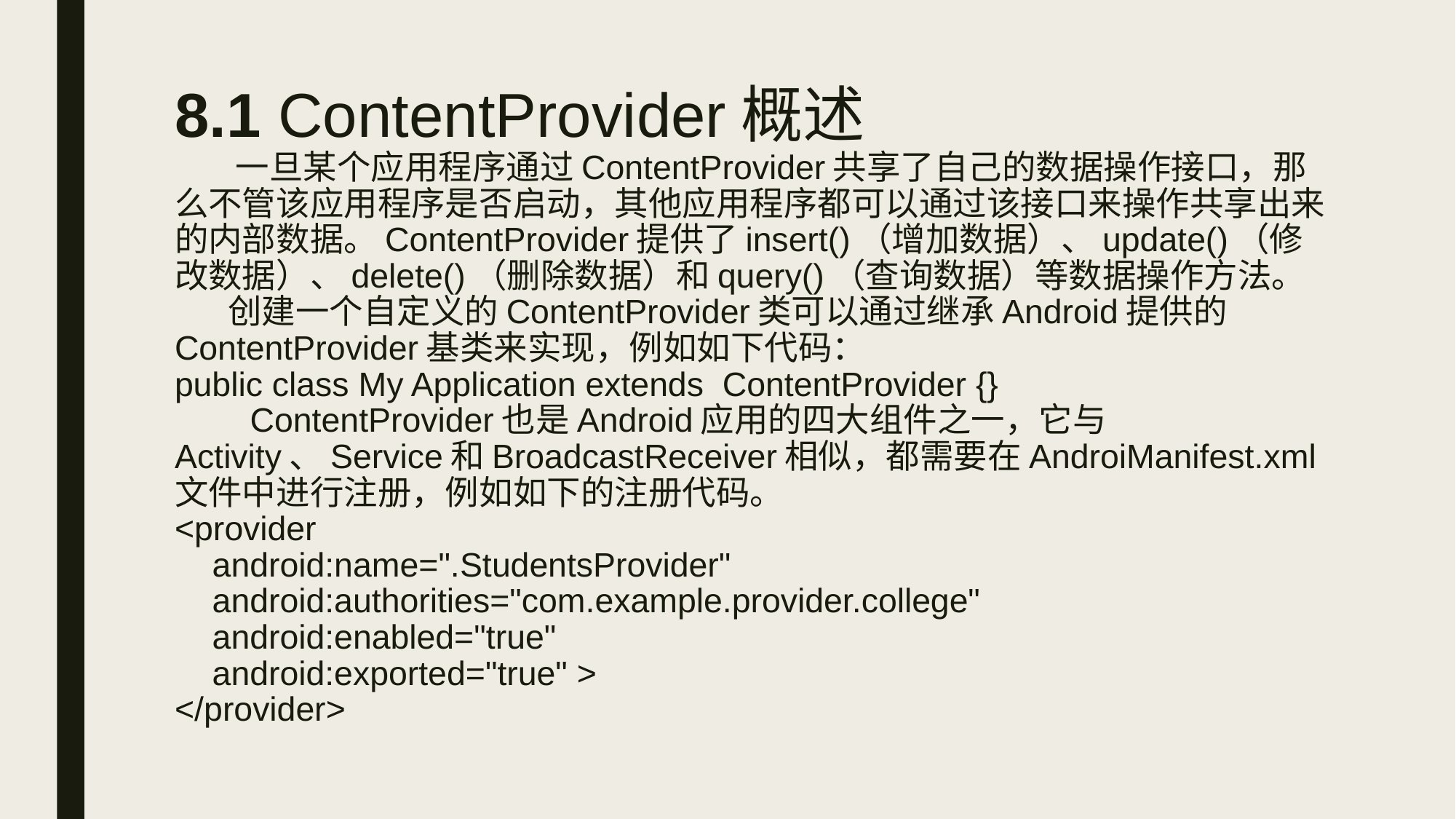

# 8.1 ContentProvider概述 一旦某个应用程序通过ContentProvider共享了自己的数据操作接口，那么不管该应用程序是否启动，其他应用程序都可以通过该接口来操作共享出来的内部数据。ContentProvider提供了insert()（增加数据）、update()（修改数据）、delete()（删除数据）和query()（查询数据）等数据操作方法。 创建一个自定义的ContentProvider类可以通过继承Android提供的ContentProvider基类来实现，例如如下代码： public class My Application extends  ContentProvider {} ContentProvider也是Android应用的四大组件之一，它与Activity、Service和BroadcastReceiver相似，都需要在AndroiManifest.xml文件中进行注册，例如如下的注册代码。 <provider android:name=".StudentsProvider" android:authorities="com.example.provider.college" android:enabled="true" android:exported="true" > </provider>